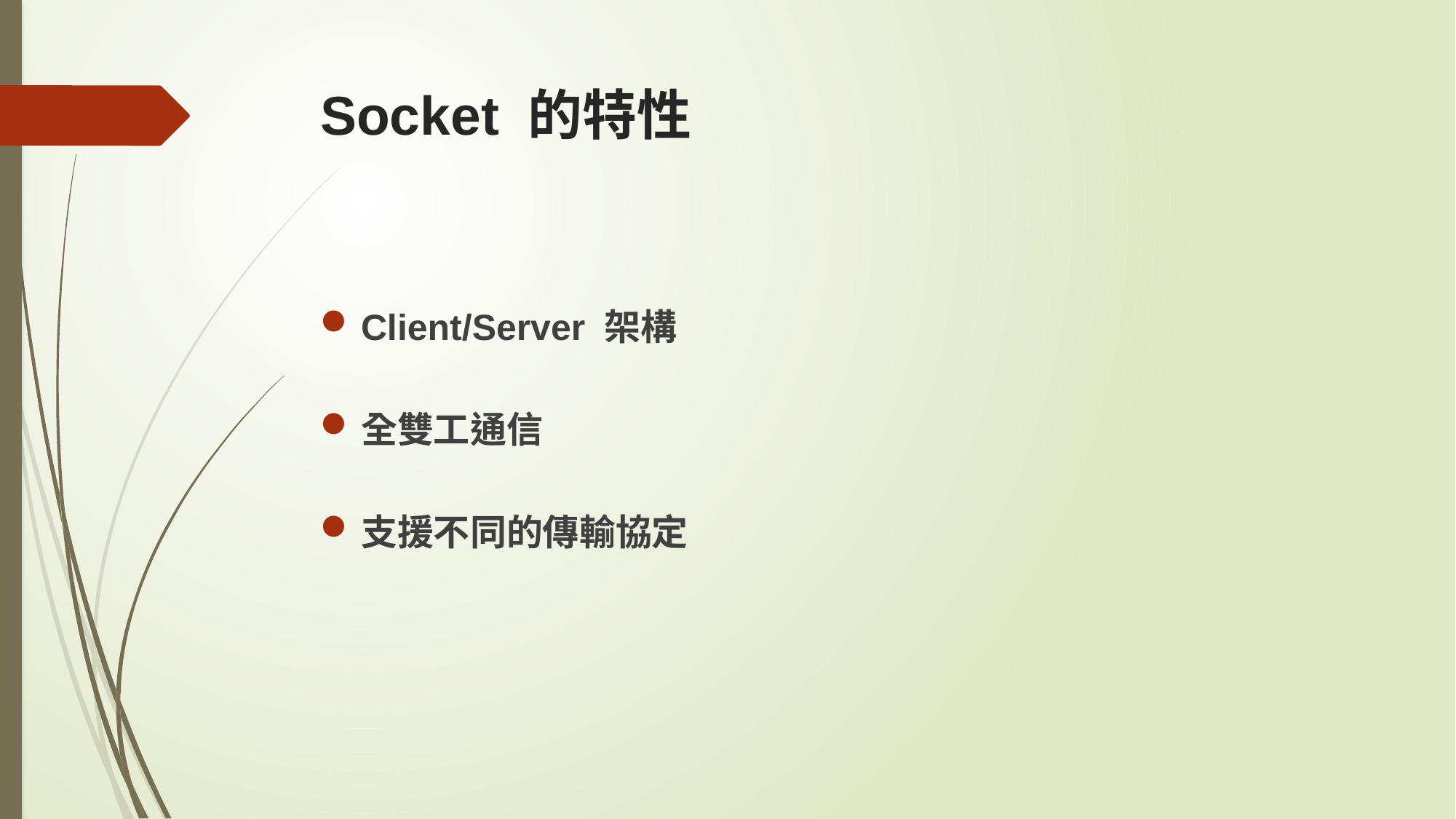

# Socket 的特性
Client/Server 架構
全雙工通信
支援不同的傳輸協定